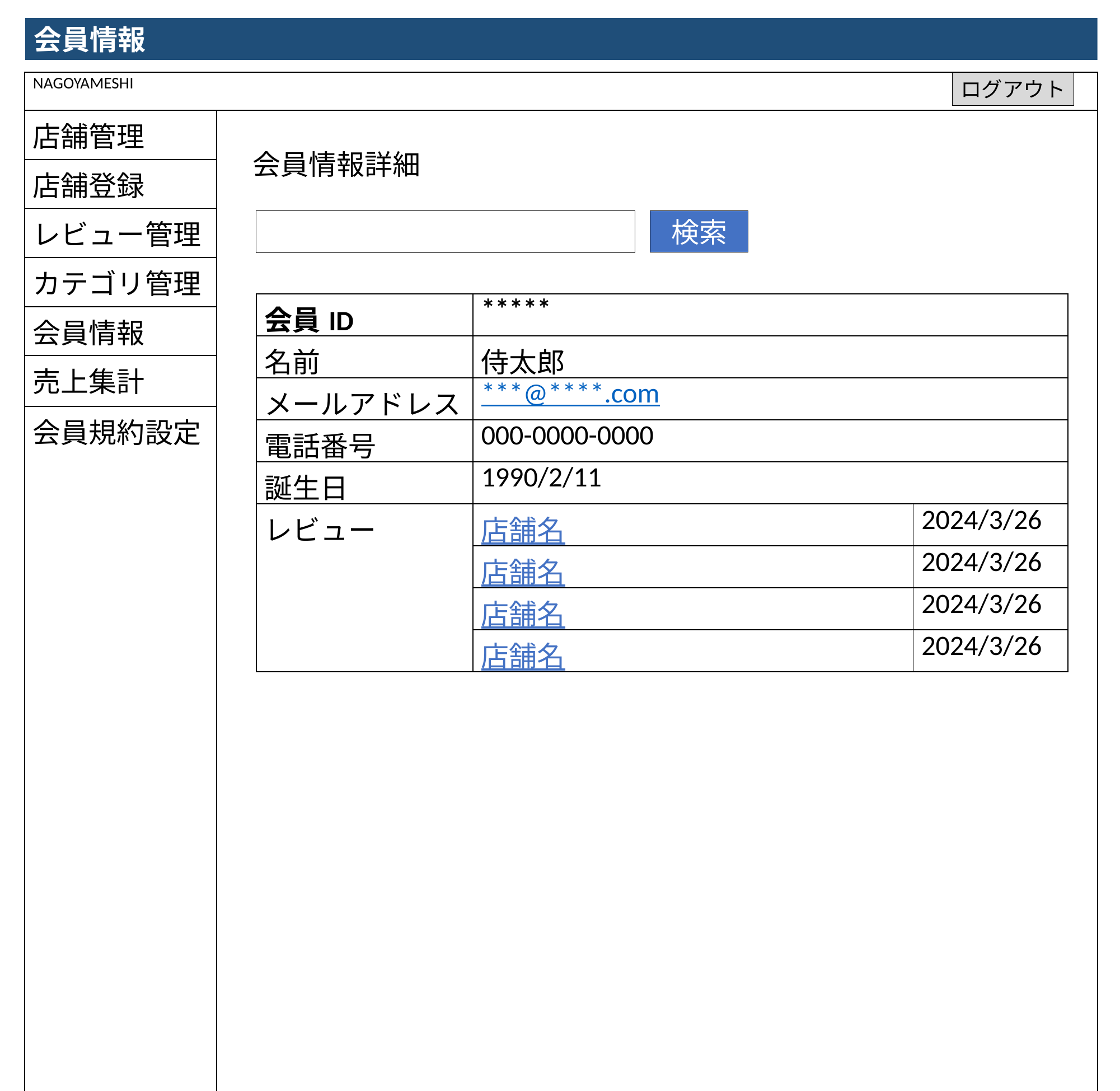

会員情報
| NAGOYAMESHI |  |
| --- | --- |
| 店舗管理 | 会員情報詳細 |
| 店舗登録 |  |
| レビュー管理 |  |
| カテゴリ管理 |  |
| 会員情報 |  |
| 売上集計 |  |
| 会員規約設定 |  |
ログアウト

検索
| 会員ID | \*\*\*\*\* |  |
| --- | --- | --- |
| 名前 | 侍太郎 |  |
| メールアドレス | \*\*\*@\*\*\*\*.com |  |
| 電話番号 | 000-0000-0000 |  |
| 誕生日 | 1990/2/11 |  |
| レビュー | 店舗名 | 2024/3/26 |
|  | 店舗名 | 2024/3/26 |
|  | 店舗名 | 2024/3/26 |
|  | 店舗名 | 2024/3/26 |